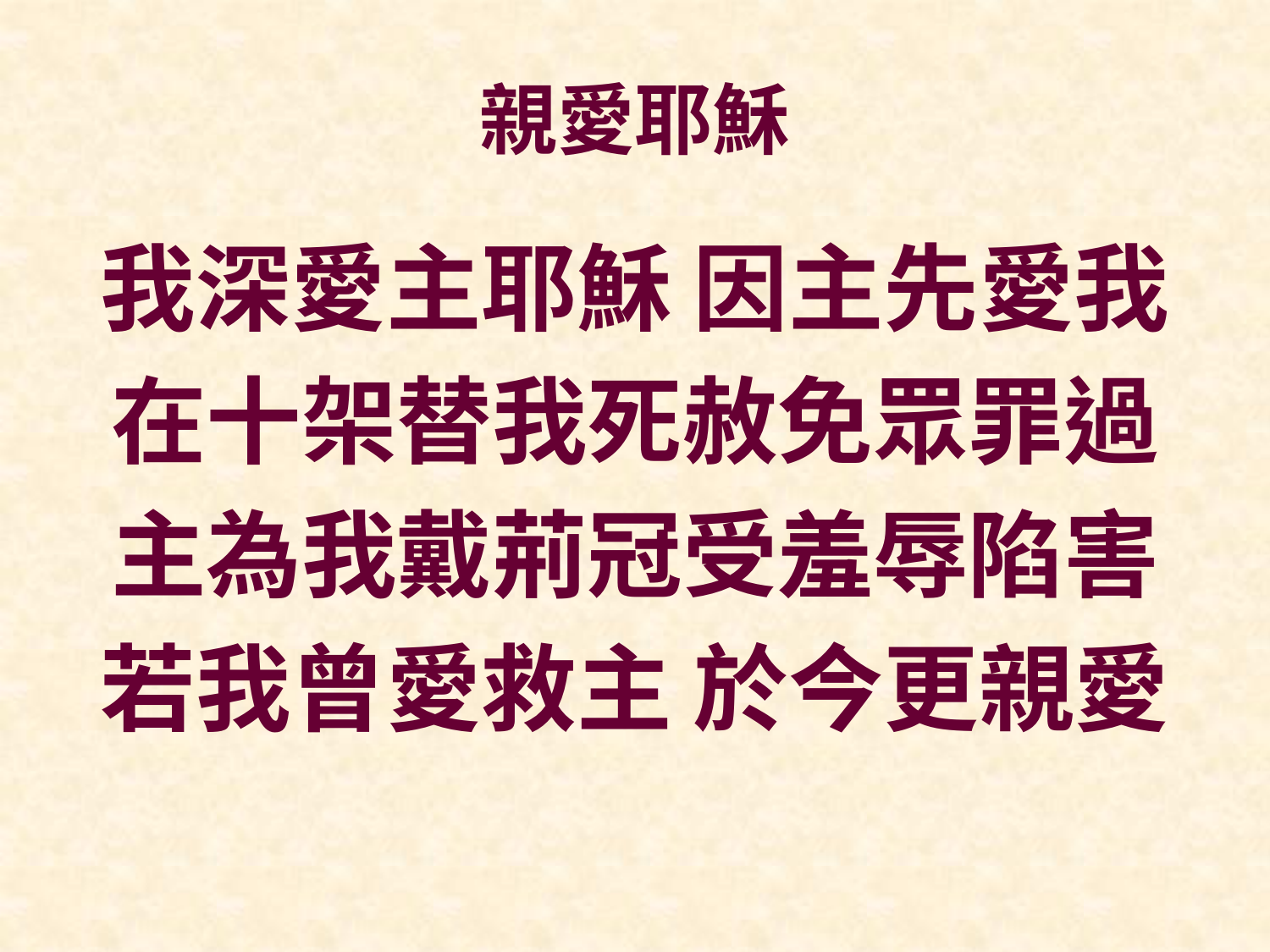

# 親愛耶穌
我深愛主耶穌 因主先愛我
在十架替我死赦免眾罪過
主為我戴荊冠受羞辱陷害
若我曾愛救主 於今更親愛